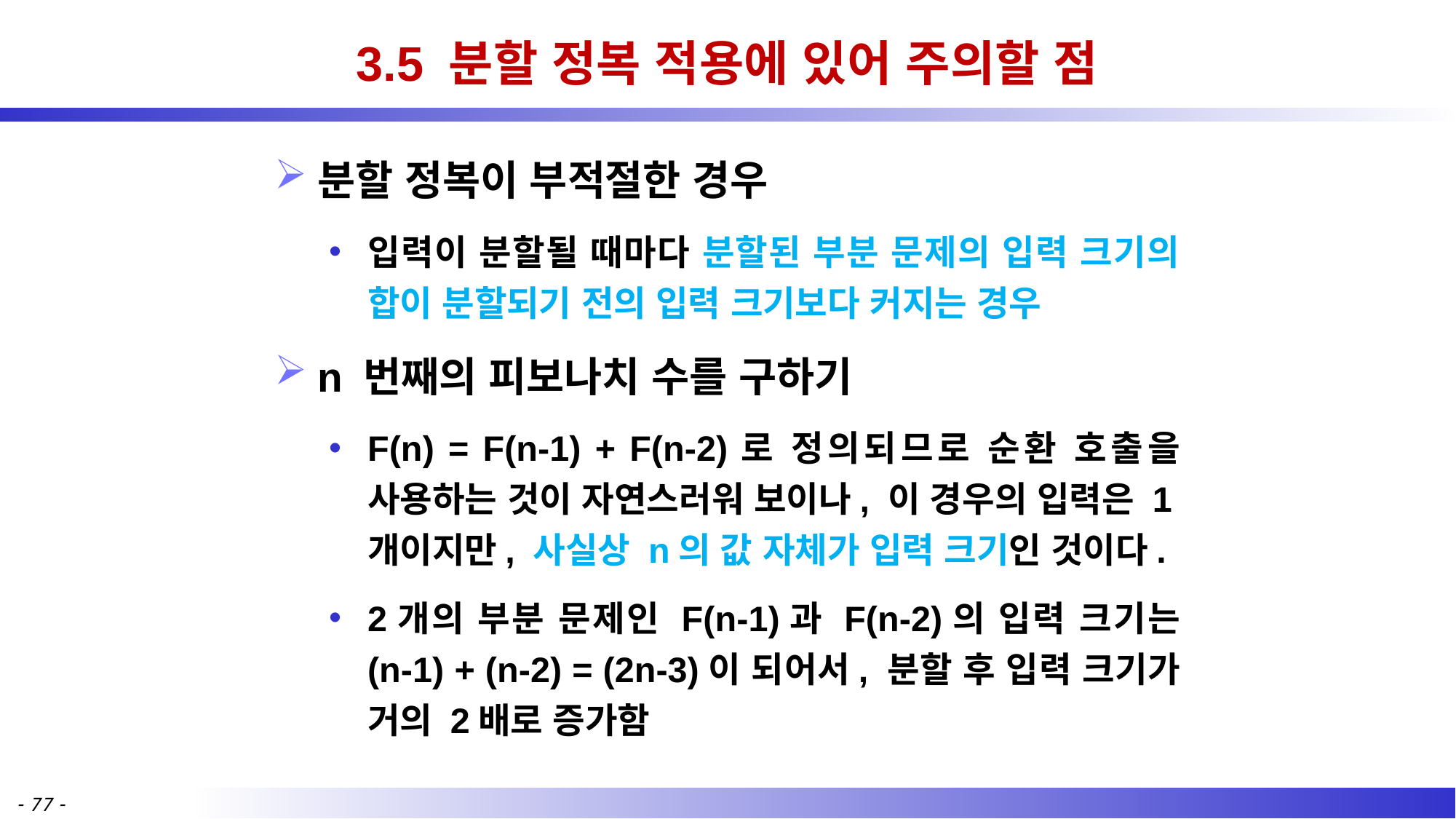

# 3.5 분할 정복 적용에 있어 주의할 점
분할 정복이 부적절한 경우
입력이 분할될 때마다 분할된 부분 문제의 입력 크기의 합이 분할되기 전의 입력 크기보다 커지는 경우
n 번째의 피보나치 수를 구하기
F(n) = F(n-1) + F(n-2)로 정의되므로 순환 호출을 사용하는 것이 자연스러워 보이나, 이 경우의 입력은 1개이지만, 사실상 n의 값 자체가 입력 크기인 것이다.
2개의 부분 문제인 F(n-1)과 F(n-2)의 입력 크기는 (n-1) + (n-2) = (2n-3)이 되어서, 분할 후 입력 크기가 거의 2배로 증가함
- 77 -